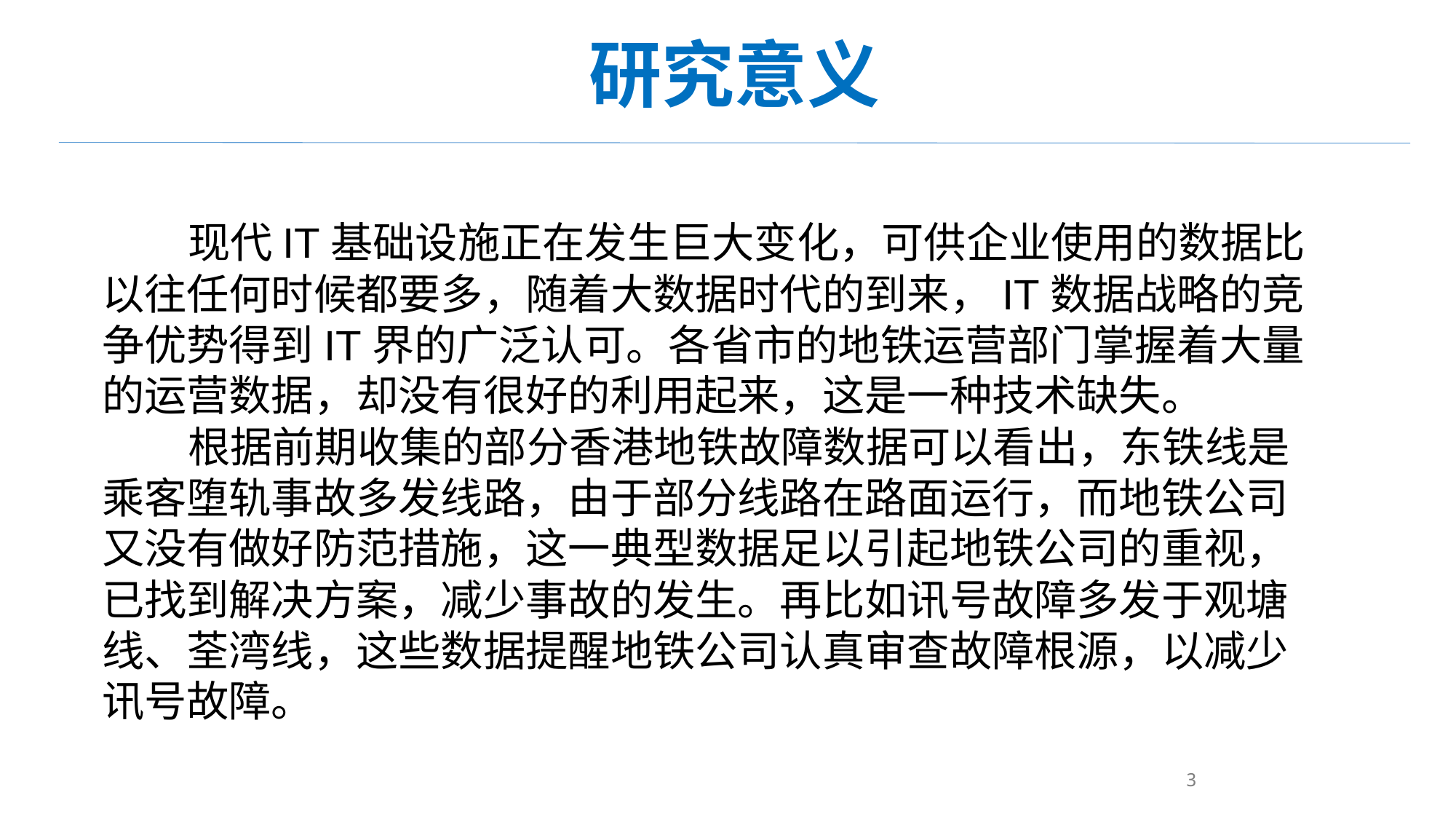

研究意义

        现代IT基础设施正在发生巨大变化，可供企业使用的数据比以往任何时候都要多，随着大数据时代的到来，IT数据战略的竞争优势得到IT界的广泛认可。各省市的地铁运营部门掌握着大量的运营数据，却没有很好的利用起来，这是一种技术缺失。
        根据前期收集的部分香港地铁故障数据可以看出，东铁线是乘客堕轨事故多发线路，由于部分线路在路面运行，而地铁公司又没有做好防范措施，这一典型数据足以引起地铁公司的重视，已找到解决方案，减少事故的发生。再比如讯号故障多发于观塘线、荃湾线，这些数据提醒地铁公司认真审查故障根源，以减少讯号故障。
3